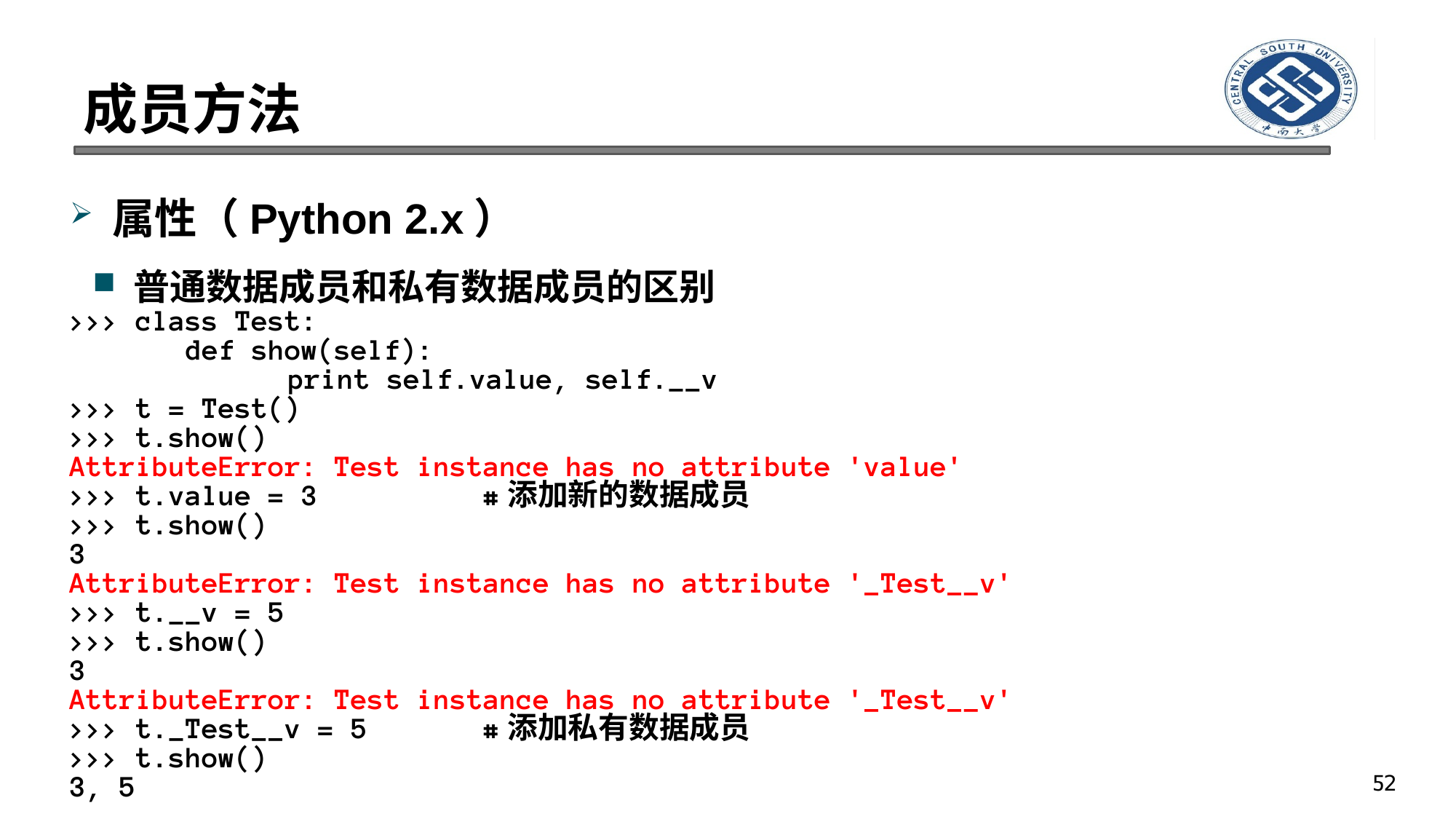

# 成员方法
属性（Python 2.x）
普通数据成员和私有数据成员的区别
>>> class Test:
	       def show(self):
			print self.value, self.__v
>>> t = Test()
>>> t.show()
AttributeError: Test instance has no attribute 'value'
>>> t.value = 3          #添加新的数据成员
>>> t.show()
3
AttributeError: Test instance has no attribute '_Test__v'
>>> t.__v = 5
>>> t.show()
3
AttributeError: Test instance has no attribute '_Test__v'
>>> t._Test__v = 5       #添加私有数据成员
>>> t.show()
3, 5
52